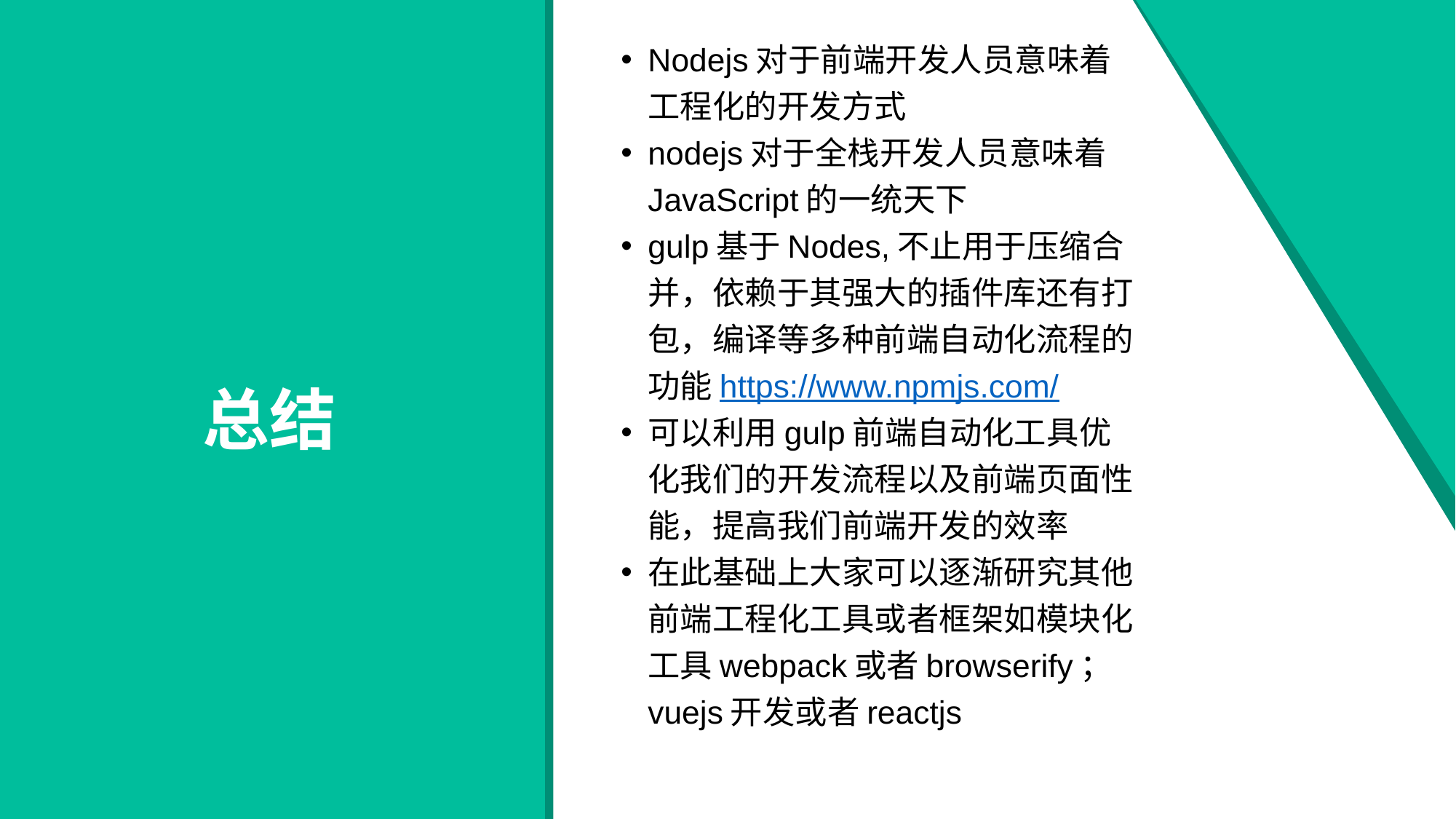

Nodejs对于前端开发人员意味着工程化的开发方式
nodejs对于全栈开发人员意味着JavaScript的一统天下
gulp基于Nodes,不止用于压缩合并，依赖于其强大的插件库还有打包，编译等多种前端自动化流程的功能https://www.npmjs.com/
可以利用gulp前端自动化工具优化我们的开发流程以及前端页面性能，提高我们前端开发的效率
在此基础上大家可以逐渐研究其他前端工程化工具或者框架如模块化工具webpack或者browserify；vuejs开发或者reactjs

总结